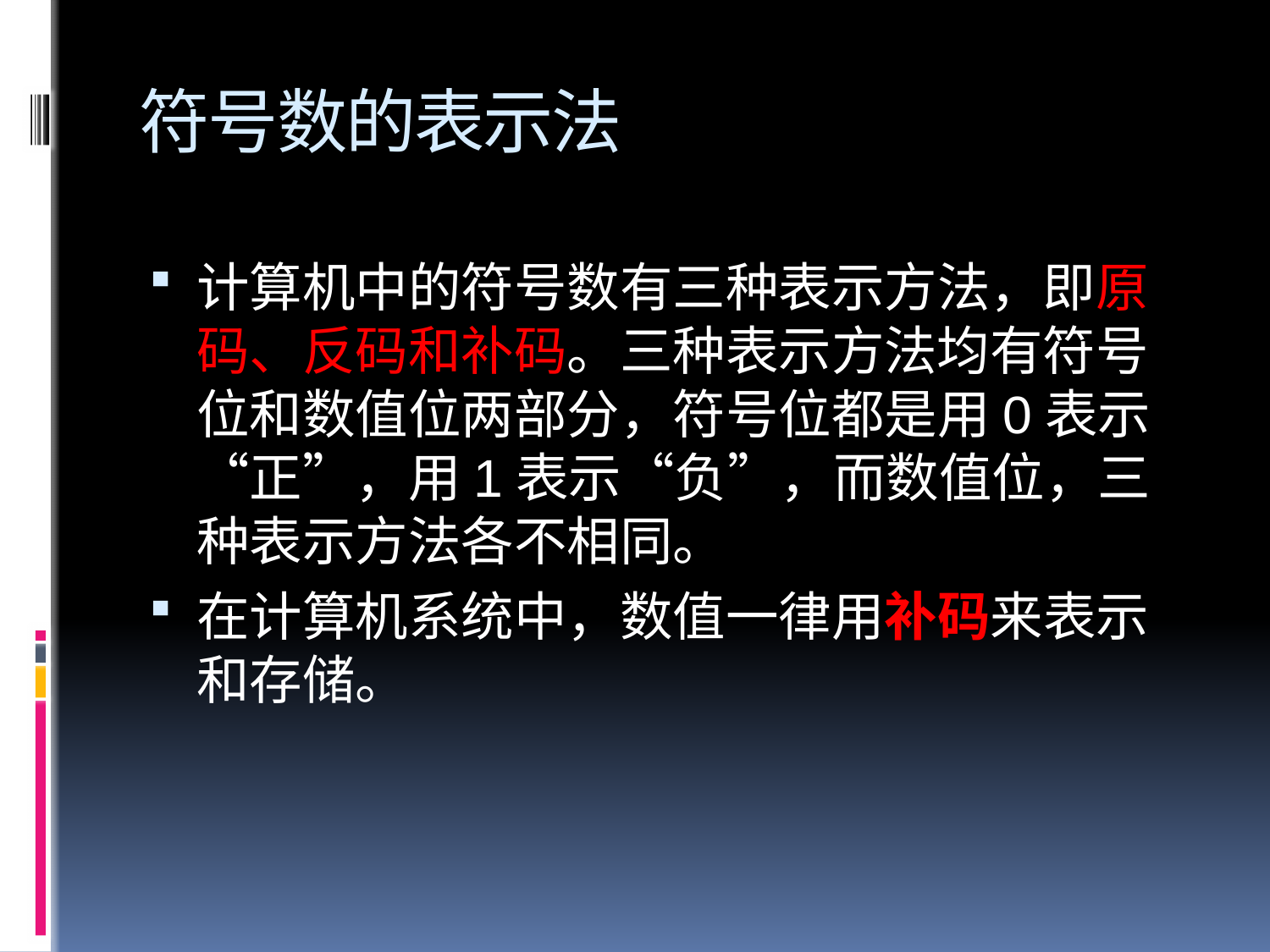

# 符号数的表示法
计算机中的符号数有三种表示方法，即原码、反码和补码。三种表示方法均有符号位和数值位两部分，符号位都是用0表示“正”，用1表示“负”，而数值位，三种表示方法各不相同。
在计算机系统中，数值一律用补码来表示和存储。